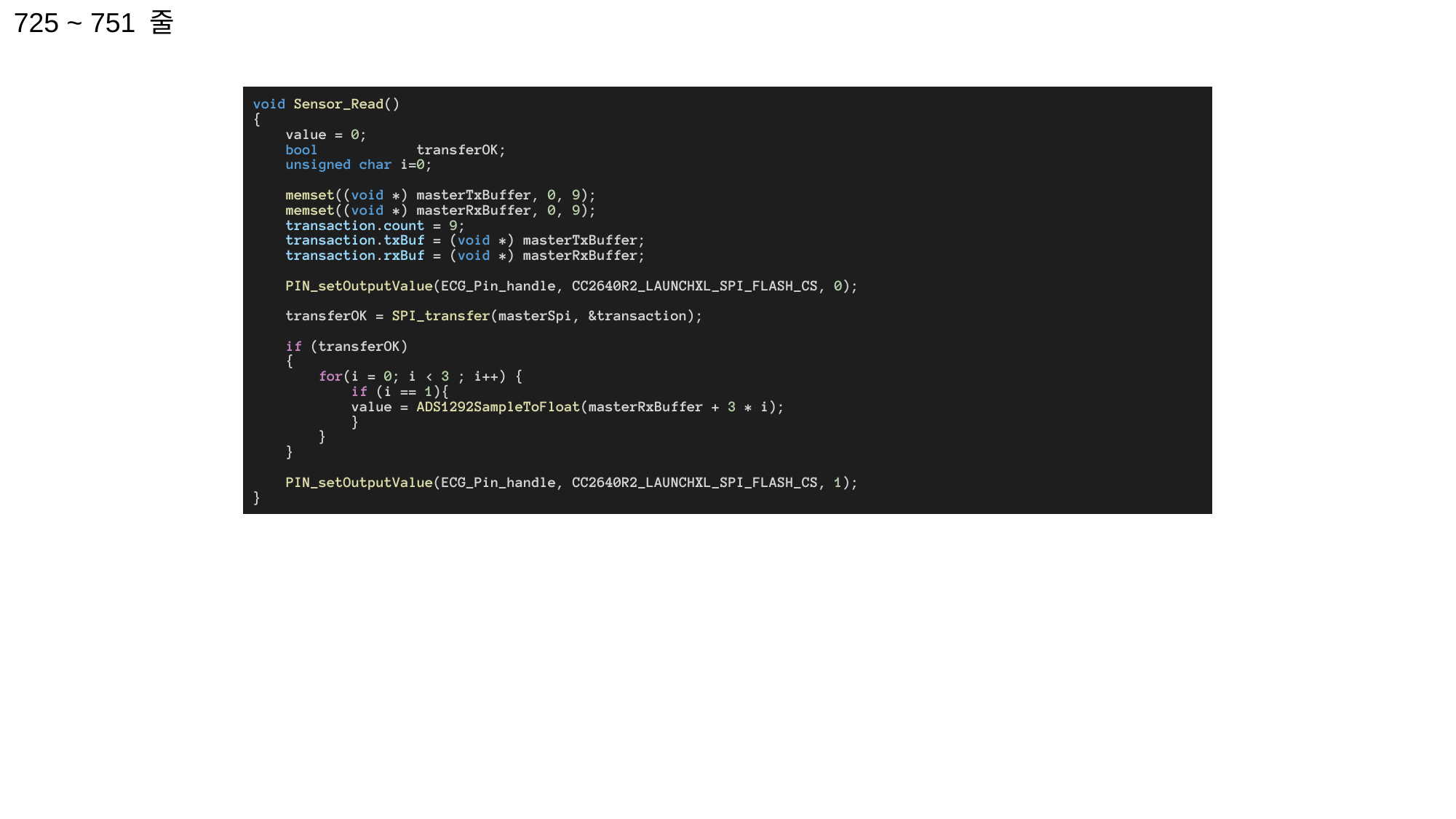

725 ~ 751 줄
| void Sensor\_Read() {     value = 0;     bool            transferOK;     unsigned char i=0;     memset((void \*) masterTxBuffer, 0, 9);     memset((void \*) masterRxBuffer, 0, 9);     transaction.count = 9;     transaction.txBuf = (void \*) masterTxBuffer;     transaction.rxBuf = (void \*) masterRxBuffer;     PIN\_setOutputValue(ECG\_Pin\_handle, CC2640R2\_LAUNCHXL\_SPI\_FLASH\_CS, 0);     transferOK = SPI\_transfer(masterSpi, &transaction);     if (transferOK)      {         for(i = 0; i < 3 ; i++) {             if (i == 1){             value = ADS1292SampleToFloat(masterRxBuffer + 3 \* i);             }         }     }     PIN\_setOutputValue(ECG\_Pin\_handle, CC2640R2\_LAUNCHXL\_SPI\_FLASH\_CS, 1); } |
| --- |